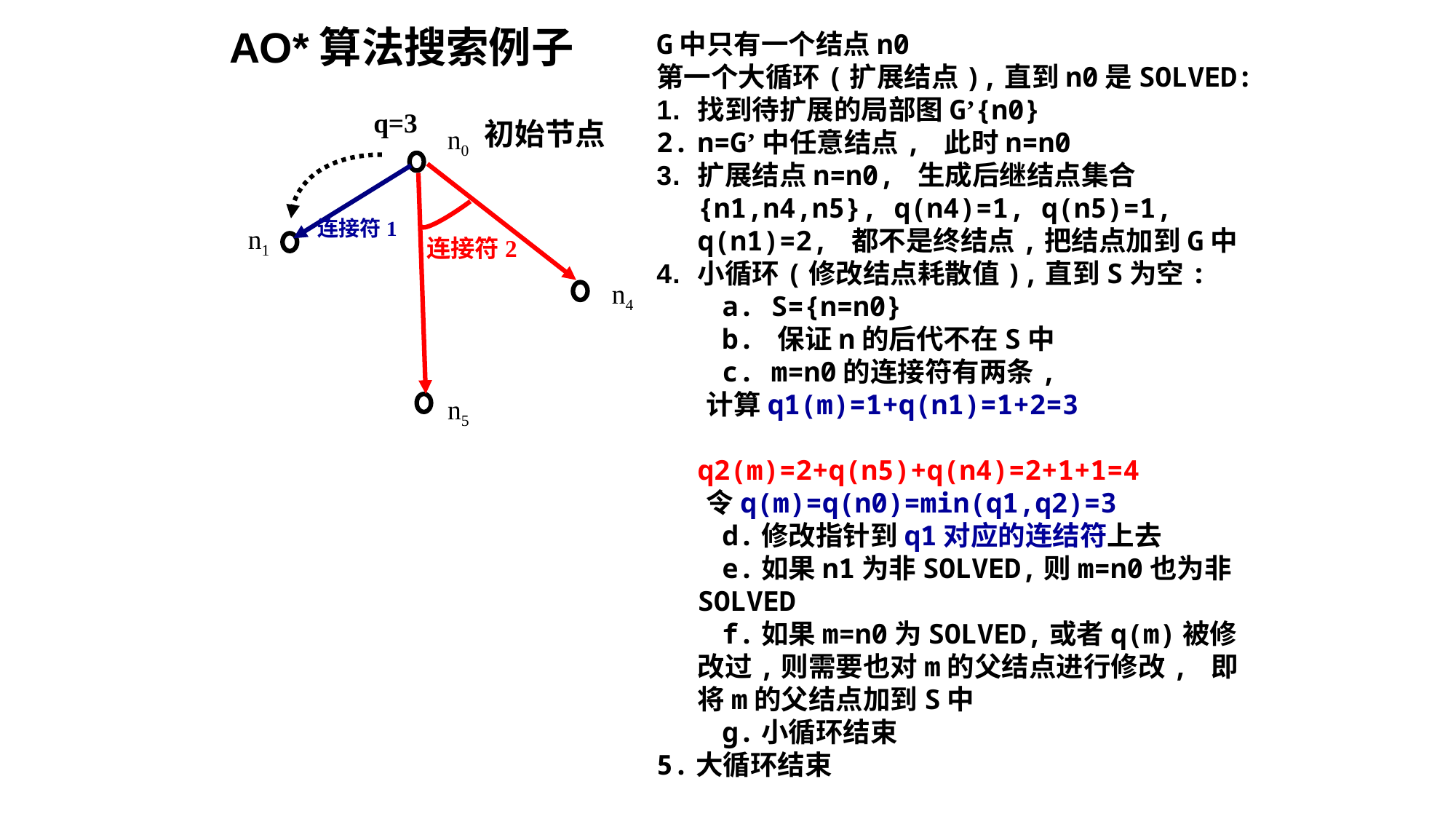

# AO*算法搜索例子
G中只有一个结点n0
第一个大循环(扩展结点),直到n0是SOLVED:
找到待扩展的局部图G’{n0}
n=G’中任意结点, 此时n=n0
扩展结点n=n0, 生成后继结点集合{n1,n4,n5}, q(n4)=1, q(n5)=1, q(n1)=2, 都不是终结点,把结点加到G中
小循环(修改结点耗散值),直到S为空:
    a. S={n=n0}
    b. 保证n的后代不在S中
    c. m=n0的连接符有两条,
       计算q1(m)=1+q(n1)=1+2=3
           q2(m)=2+q(n5)+q(n4)=2+1+1=4
       令q(m)=q(n0)=min(q1,q2)=3
    d.修改指针到q1对应的连结符上去
    e.如果n1为非SOLVED,则m=n0也为非SOLVED
    f.如果m=n0为SOLVED,或者q(m)被修改过,则需要也对m的父结点进行修改, 即将m的父结点加到S中
    g.小循环结束
5.大循环结束

q=3
初始节点
n0

连接符2

连接符1
n1

n4

n5